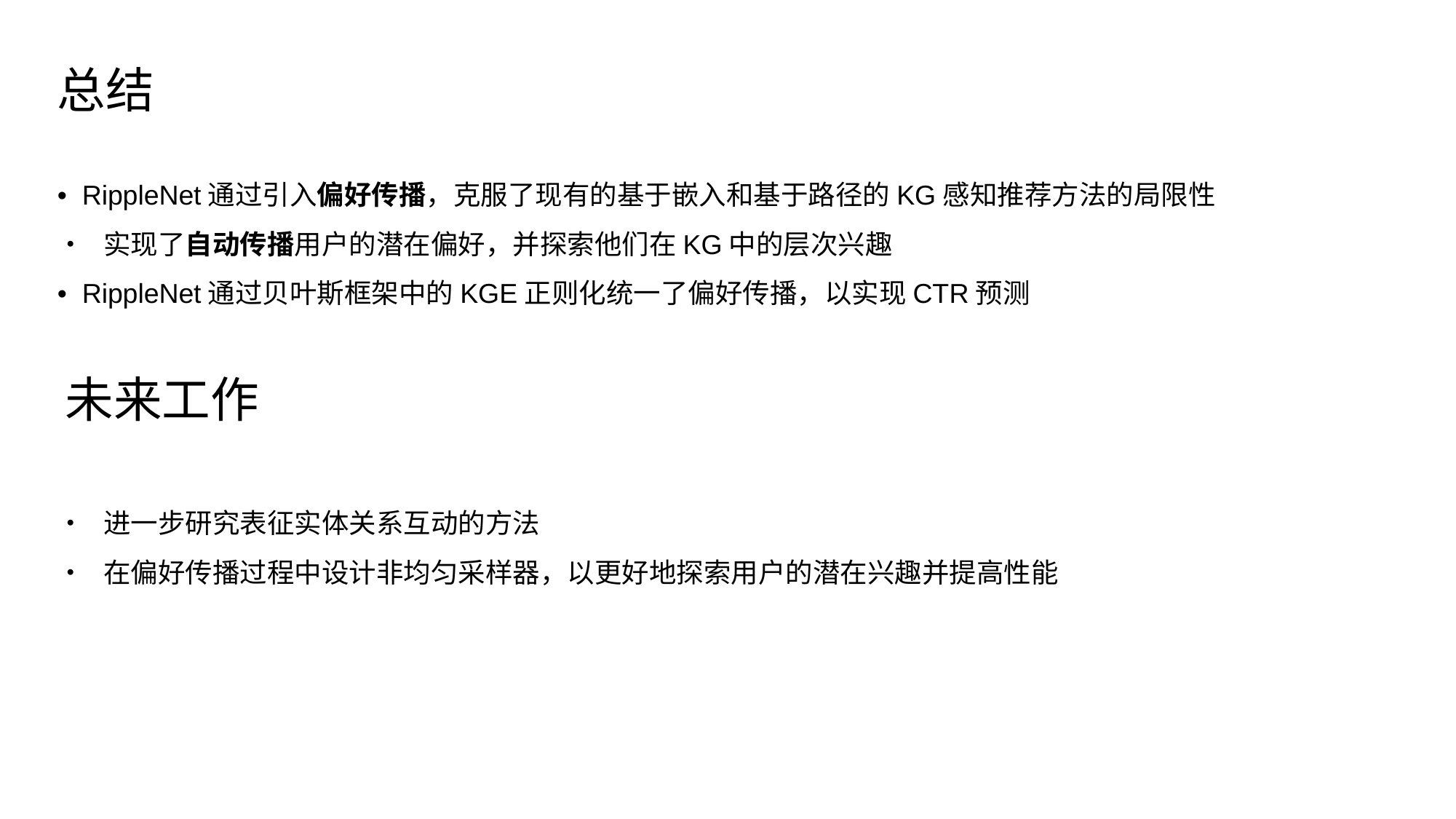

总结
•  RippleNet通过引入偏好传播，克服了现有的基于嵌入和基于路径的KG感知推荐方法的局限性
•  实现了自动传播用户的潜在偏好，并探索他们在KG中的层次兴趣
•  RippleNet通过贝叶斯框架中的KGE正则化统一了偏好传播，以实现CTR预测

未来工作
•  进一步研究表征实体关系互动的方法
•  在偏好传播过程中设计非均匀采样器，以更好地探索用户的潜在兴趣并提高性能